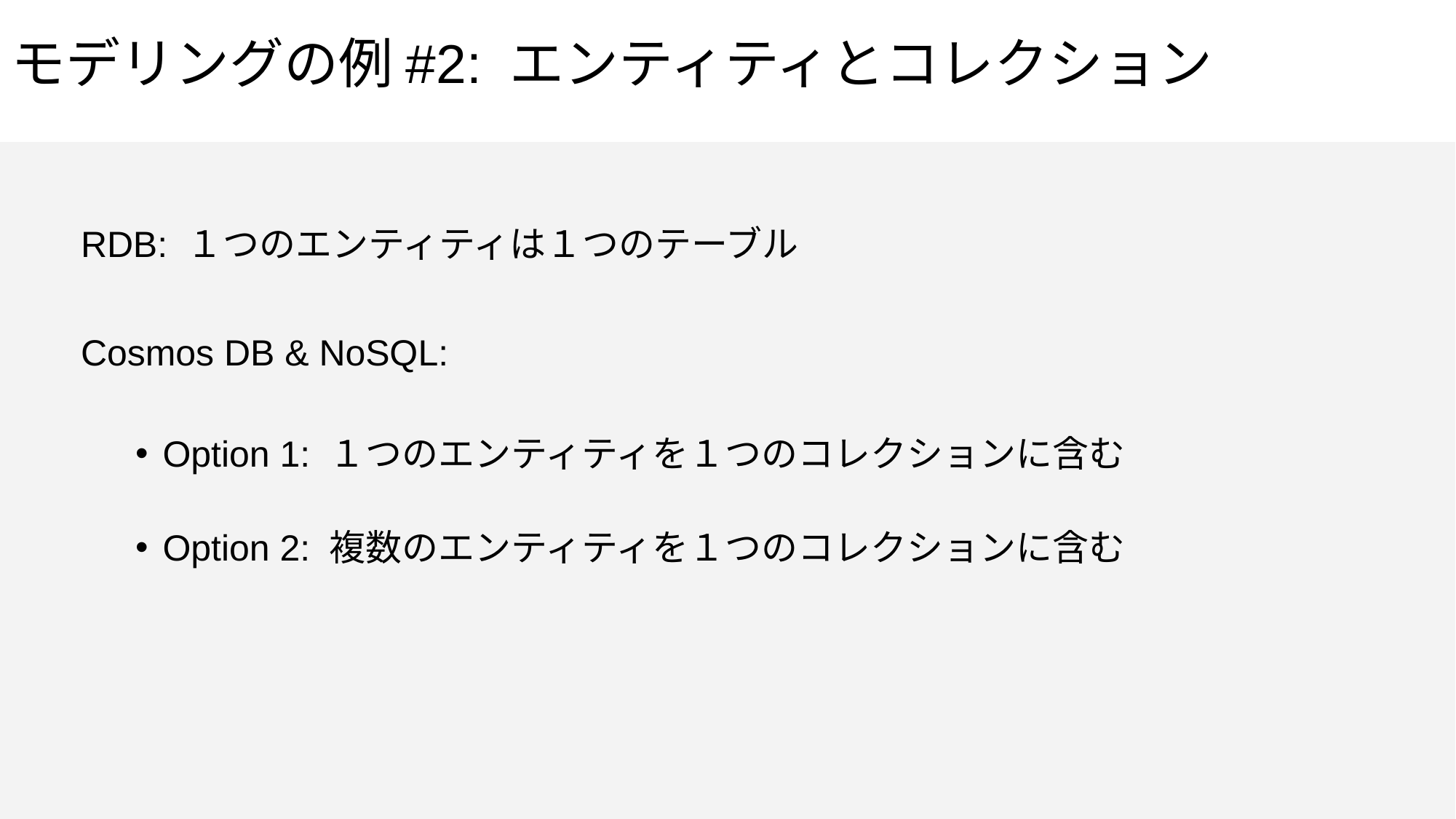

# モデリングの例#2: エンティティとコレクション

RDB: １つのエンティティは１つのテーブル

Cosmos DB & NoSQL:

Option 1: １つのエンティティを１つのコレクションに含む

Option 2: 複数のエンティティを１つのコレクションに含む